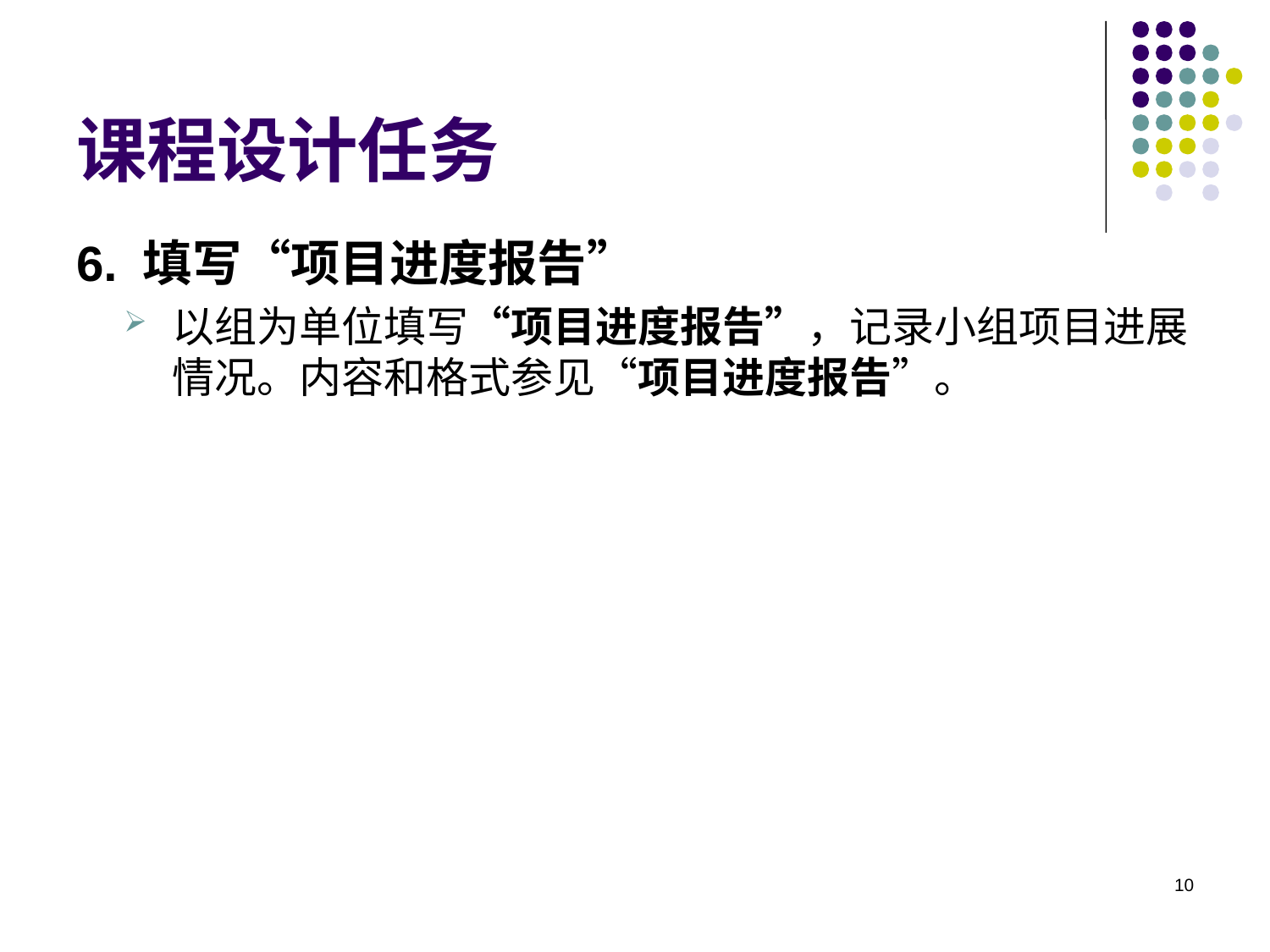

# 课程设计任务
6. 填写“项目进度报告”
以组为单位填写“项目进度报告”，记录小组项目进展情况。内容和格式参见“项目进度报告”。

10